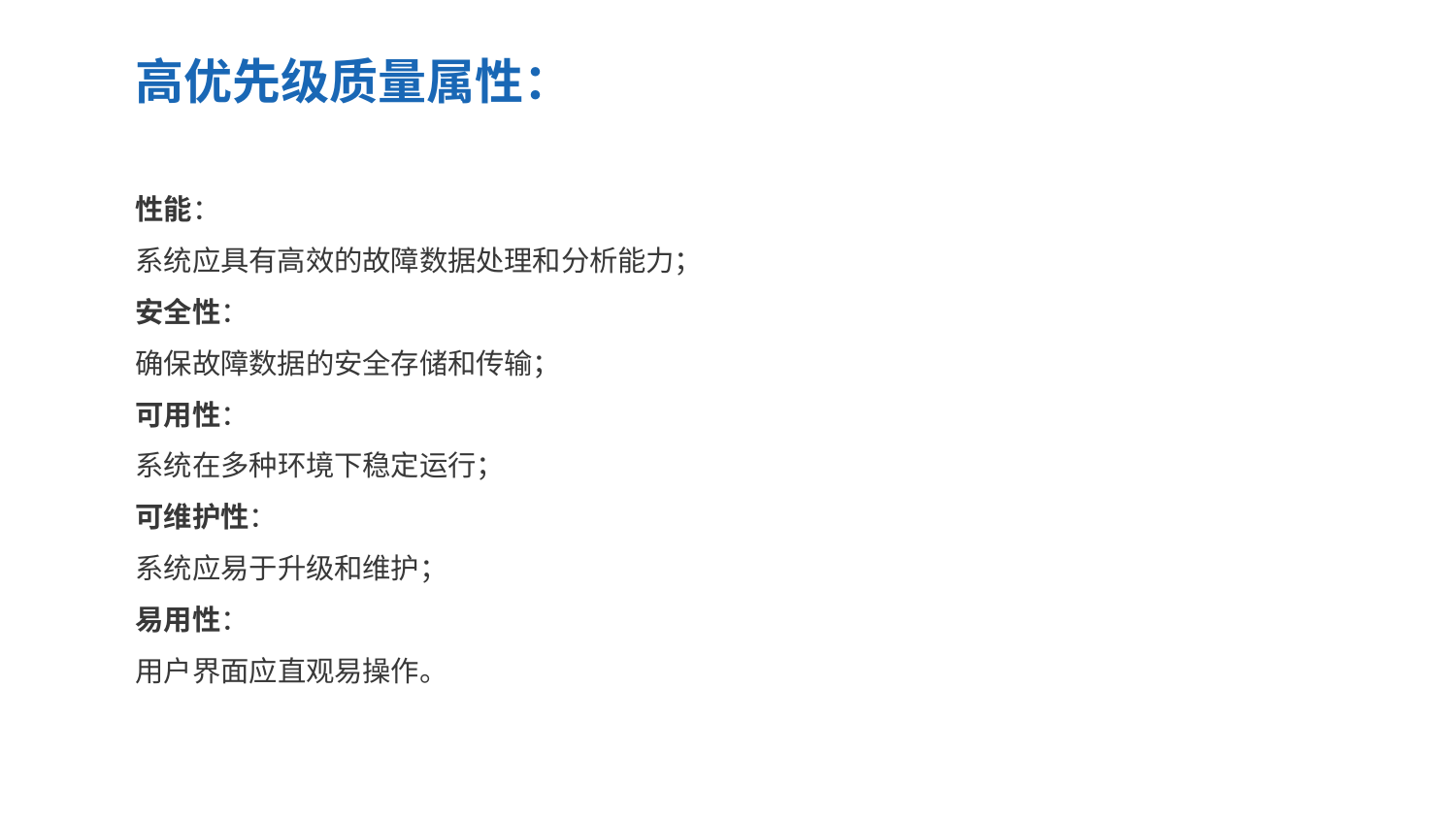

高优先级质量属性：
性能：
系统应具有高效的故障数据处理和分析能力；
安全性：
确保故障数据的安全存储和传输；
可用性：
系统在多种环境下稳定运行；
可维护性：
系统应易于升级和维护；
易用性：
用户界面应直观易操作。